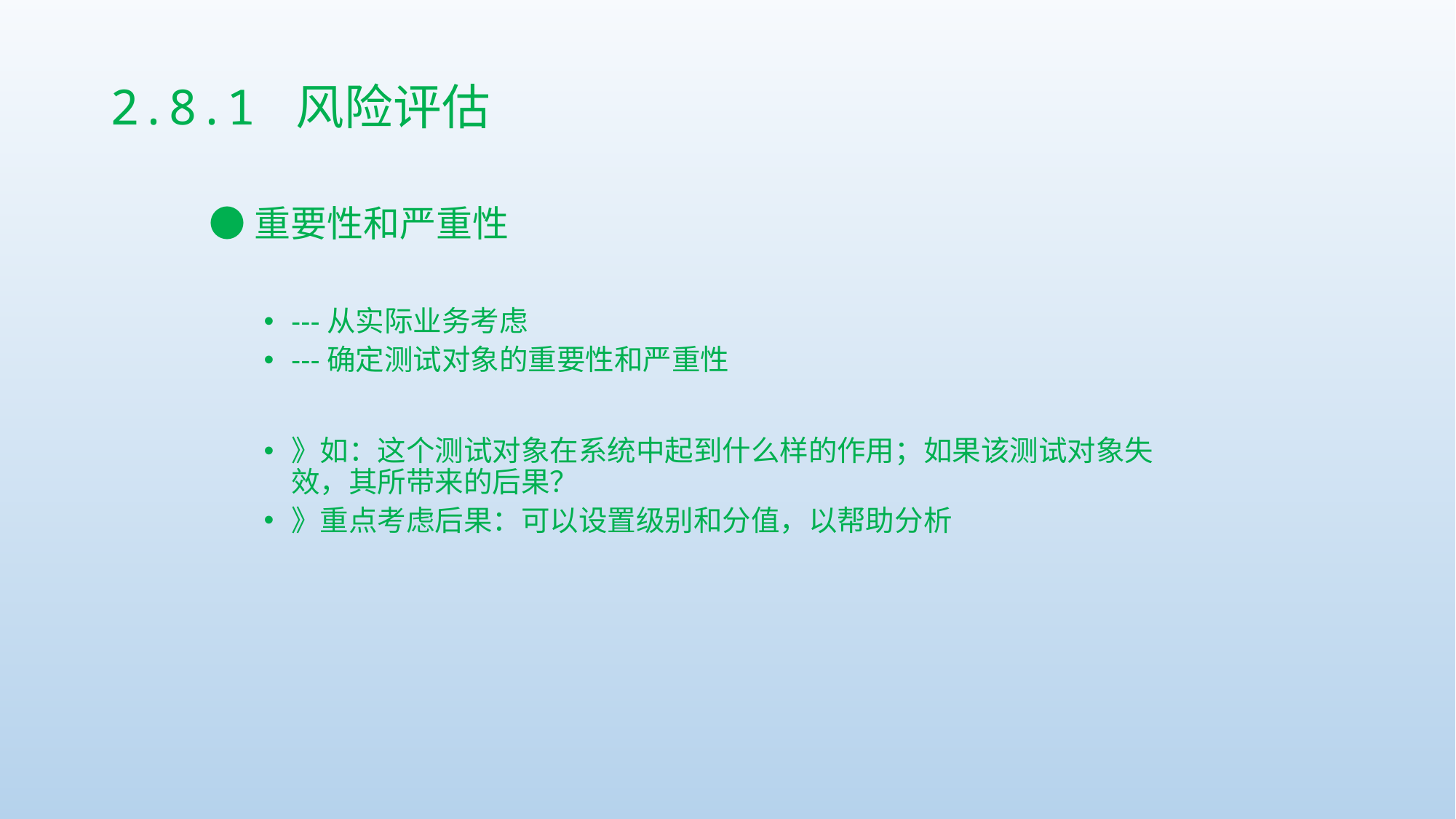

# 2.8.1 风险评估
●重要性和严重性

---从实际业务考虑
---确定测试对象的重要性和严重性

》如：这个测试对象在系统中起到什么样的作用；如果该测试对象失效，其所带来的后果？
》重点考虑后果：可以设置级别和分值，以帮助分析